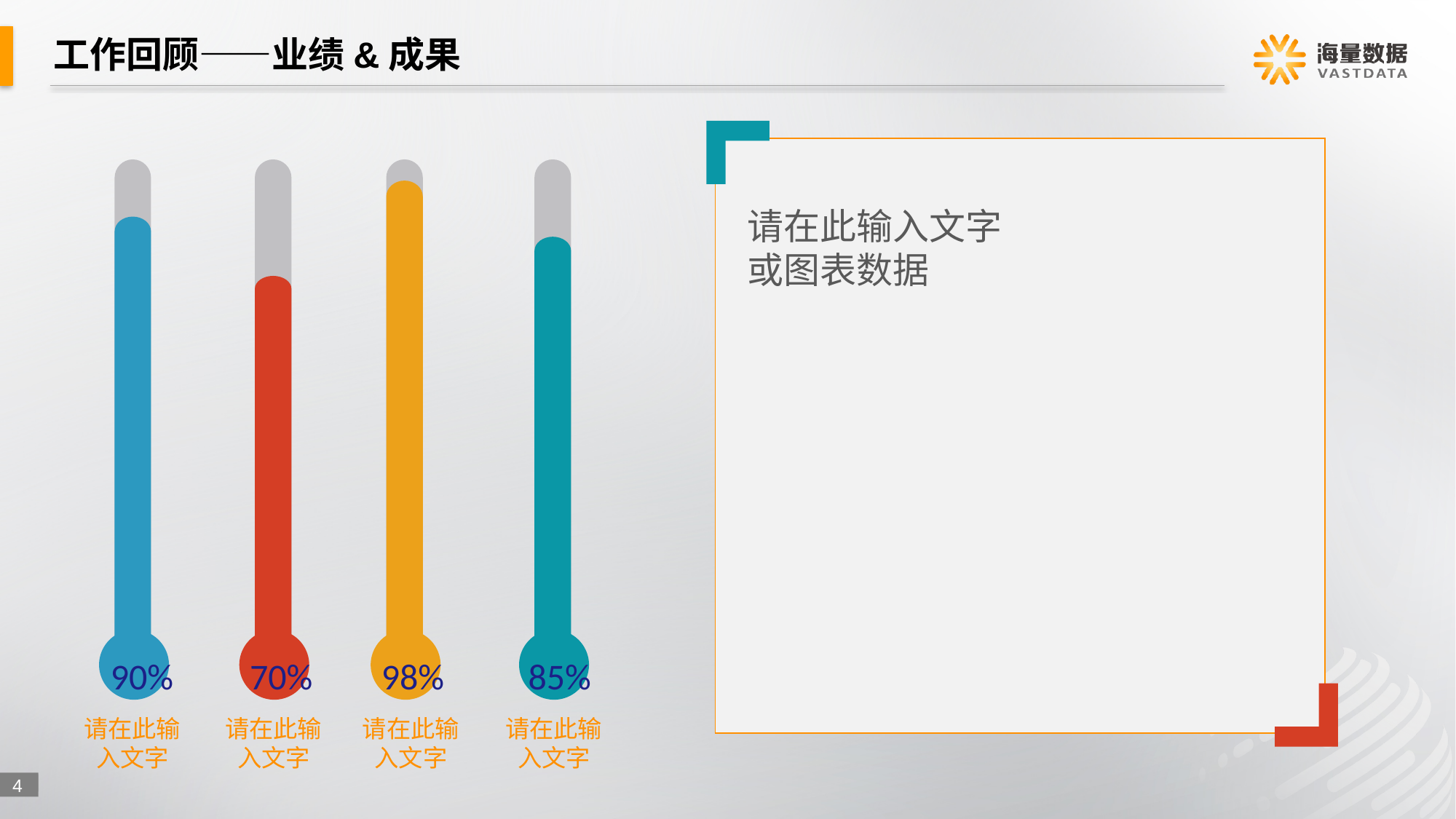

# 工作回顾——业绩&成果

请在此输入文字
或图表数据

90%
70%
98%
85%

请在此输入文字
请在此输入文字
请在此输入文字
请在此输入文字